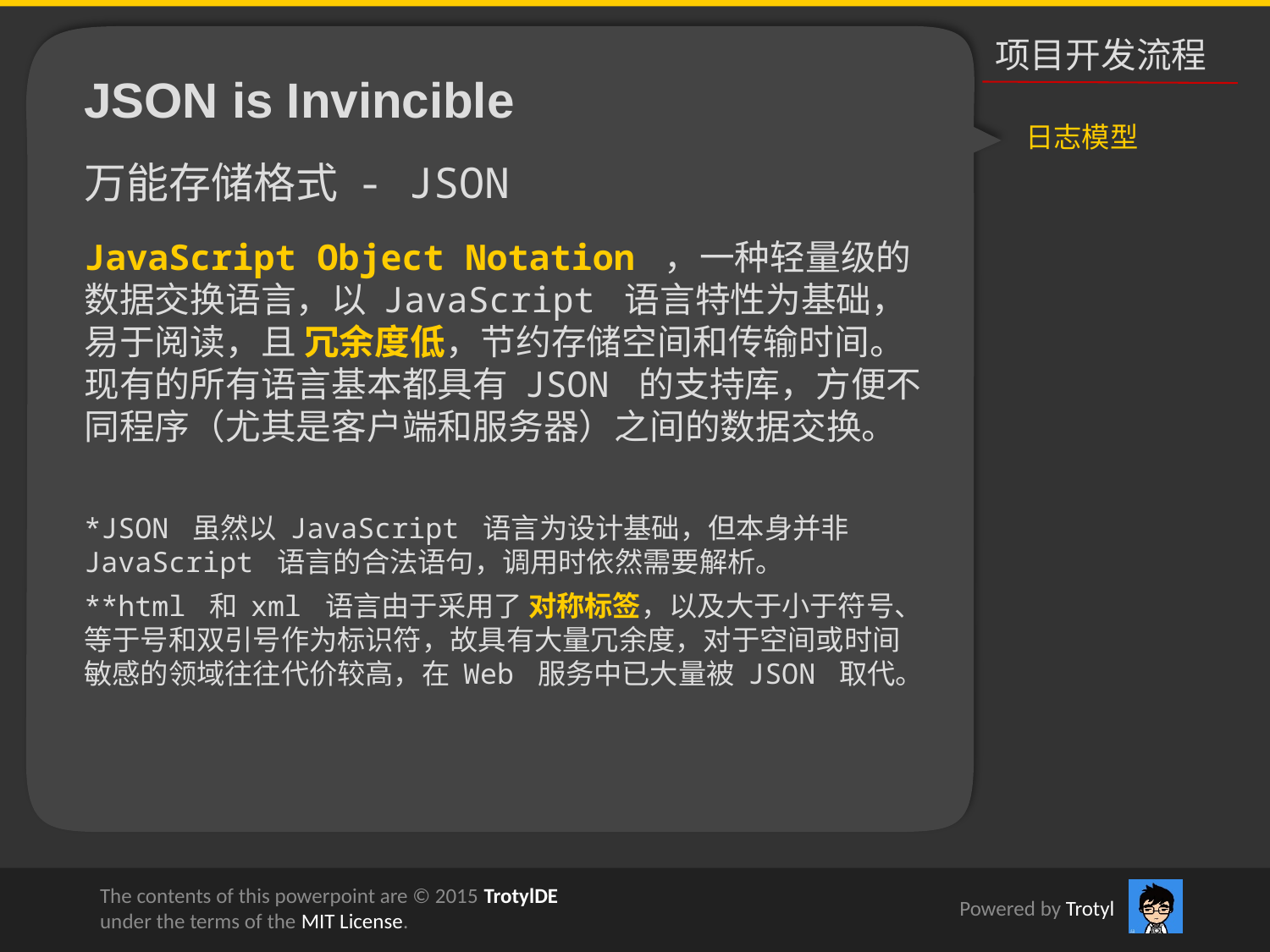

项目开发流程
JSON is Invincible
日志模型
万能存储格式 - JSON
JavaScript Object Notation ，一种轻量级的数据交换语言，以 JavaScript 语言特性为基础，易于阅读，且 冗余度低，节约存储空间和传输时间。现有的所有语言基本都具有 JSON 的支持库，方便不同程序（尤其是客户端和服务器）之间的数据交换。

*JSON 虽然以 JavaScript 语言为设计基础，但本身并非 JavaScript 语言的合法语句，调用时依然需要解析。
**html 和 xml 语言由于采用了 对称标签，以及大于小于符号、等于号和双引号作为标识符，故具有大量冗余度，对于空间或时间敏感的领域往往代价较高，在 Web 服务中已大量被 JSON 取代。